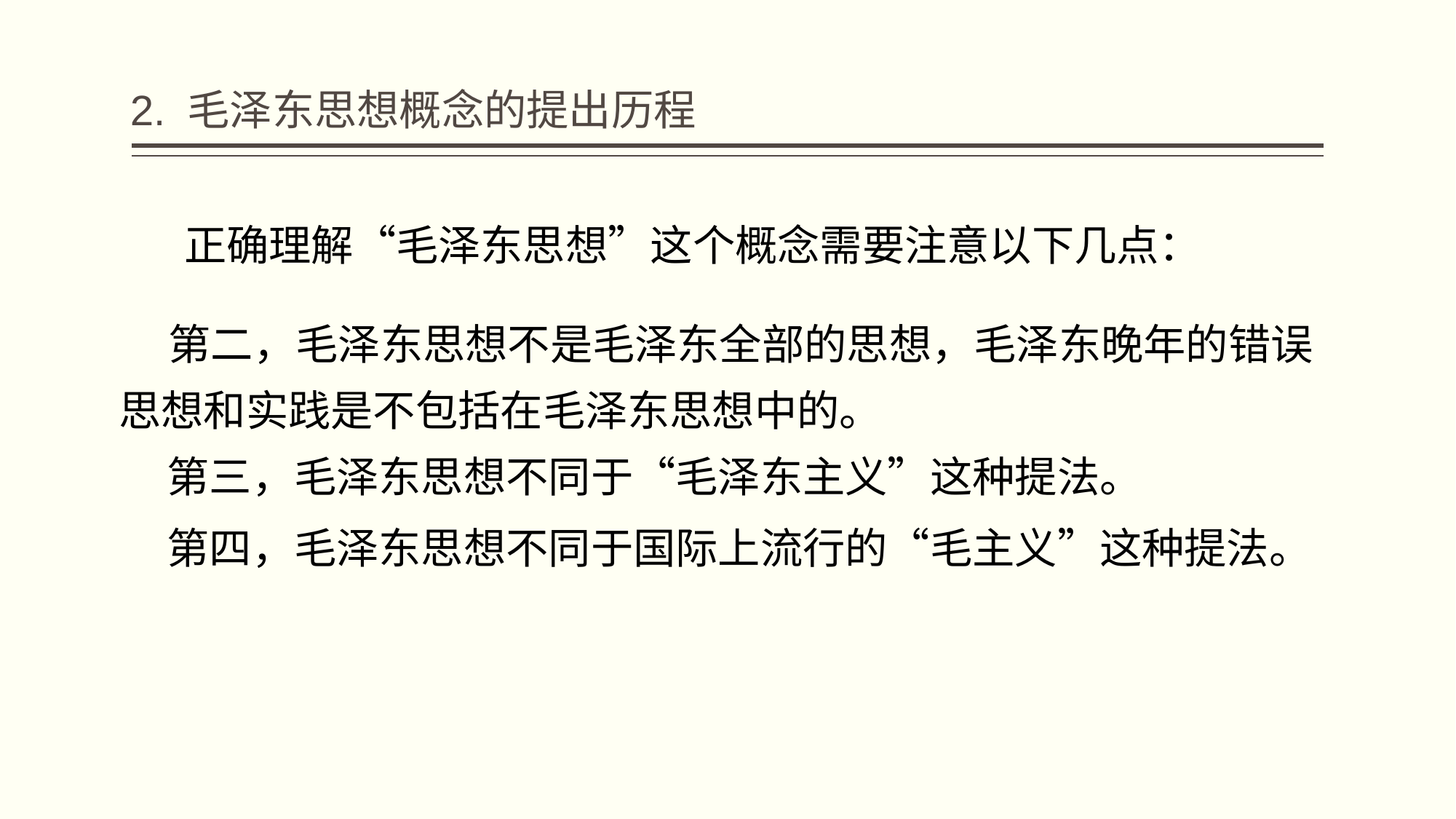

# 2. 毛泽东思想概念的提出历程
    正确理解“毛泽东思想”这个概念需要注意以下几点：
     第二，毛泽东思想不是毛泽东全部的思想，毛泽东晚年的错误思想和实践是不包括在毛泽东思想中的。
    第三，毛泽东思想不同于“毛泽东主义”这种提法。
    第四，毛泽东思想不同于国际上流行的“毛主义”这种提法。